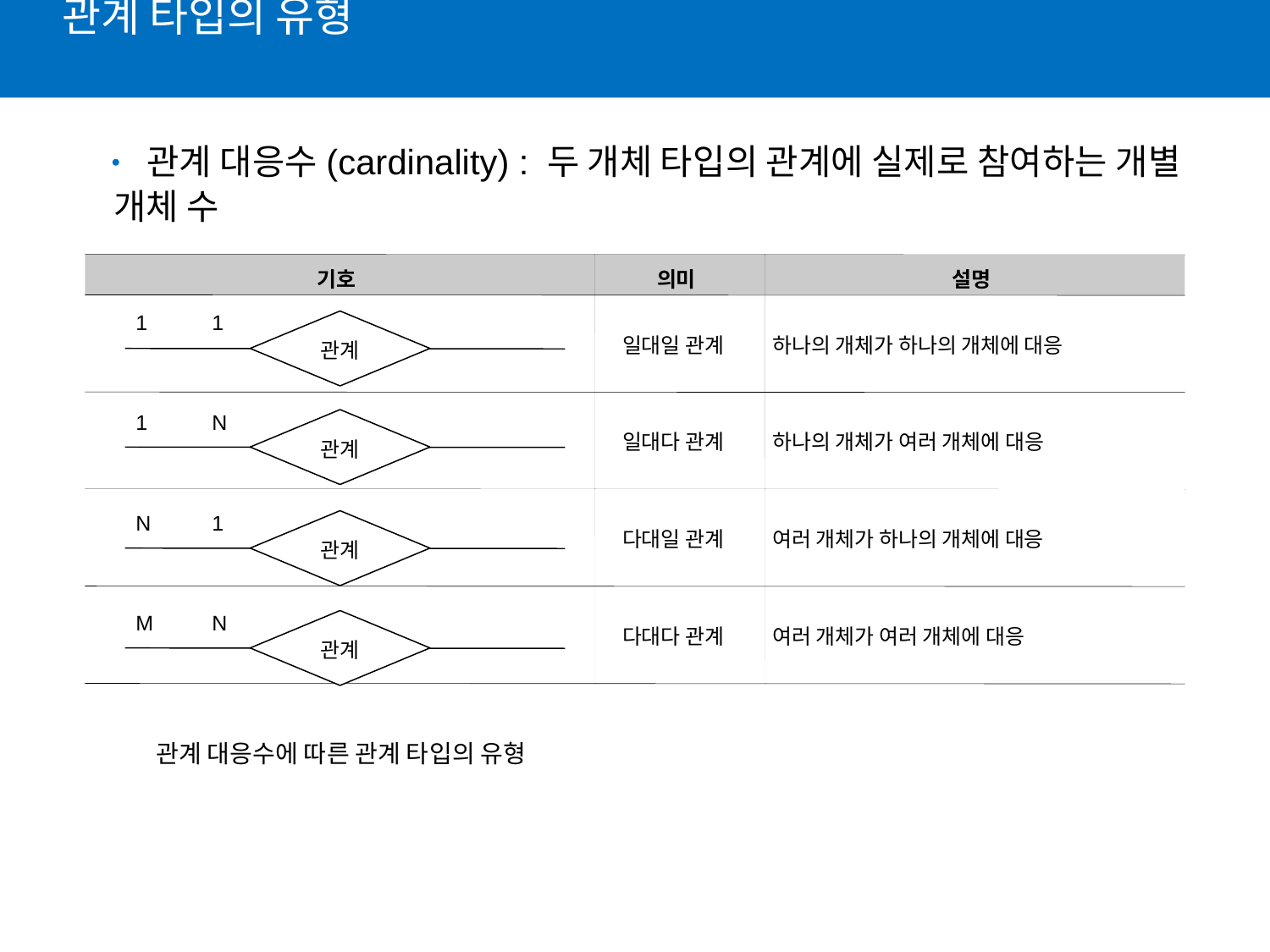

관계 타입의 유형
• 관계 대응수(cardinality) : 두 개체 타입의 관계에 실제로 참여하는 개별
개체 수
기호
의미
설명

1	1

일대일 관계

하나의 개체가 하나의 개체에 대응
관계

1	N

일대다 관계

하나의 개체가 여러 개체에 대응
관계

N	1

다대일 관계

여러 개체가 하나의 개체에 대응
관계

M	N

다대다 관계

여러 개체가 여러 개체에 대응
관계
관계 대응수에 따른 관계 타입의 유형